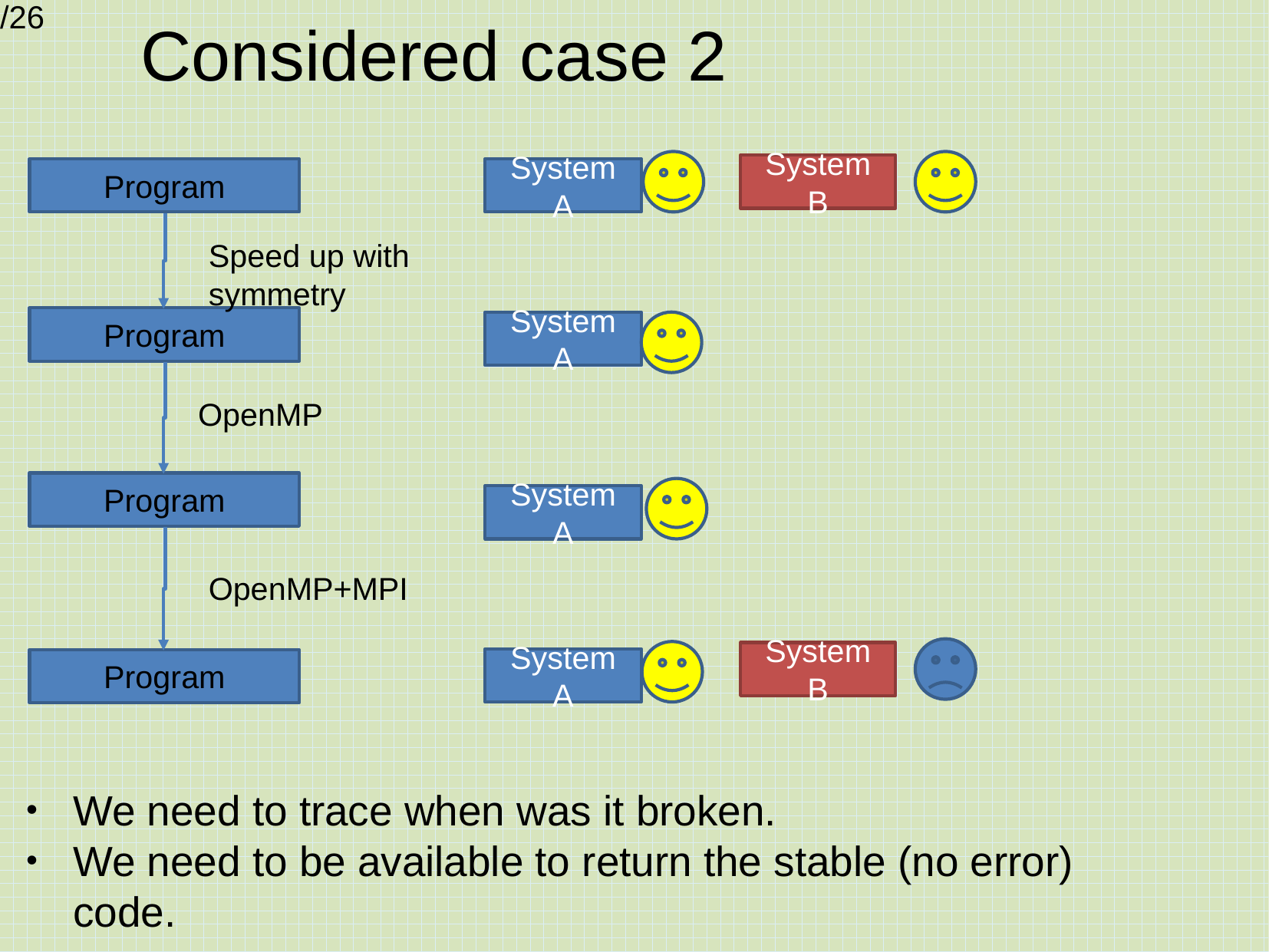

# Considered case 2

System B
System A
Program
Speed up with symmetry
Program
System A

OpenMP
Program

System A
OpenMP+MPI

System B
System A
Program
・ We need to trace when was it broken.
・ We need to be available to return the stable (no error) code.